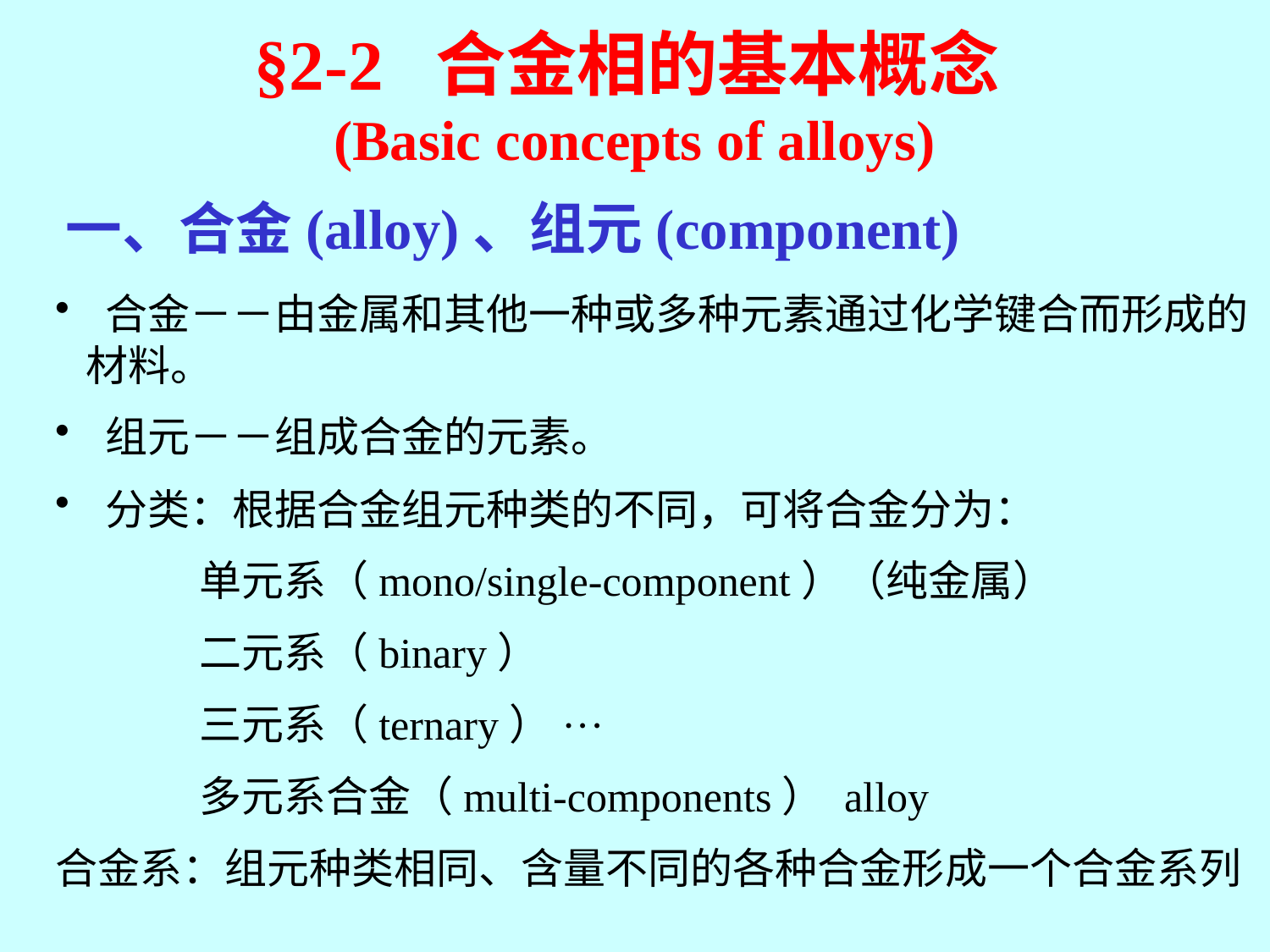

§2-2  合金相的基本概念
(Basic concepts of alloys)
一、合金(alloy)、组元(component)
 合金－－由金属和其他一种或多种元素通过化学键合而形成的材料。
 组元－－组成合金的元素。
 分类：根据合金组元种类的不同，可将合金分为：
              单元系（mono/single-component）（纯金属）
              二元系（binary）
              三元系（ternary）···
              多元系合金（multi-components） alloy
合金系：组元种类相同、含量不同的各种合金形成一个合金系列